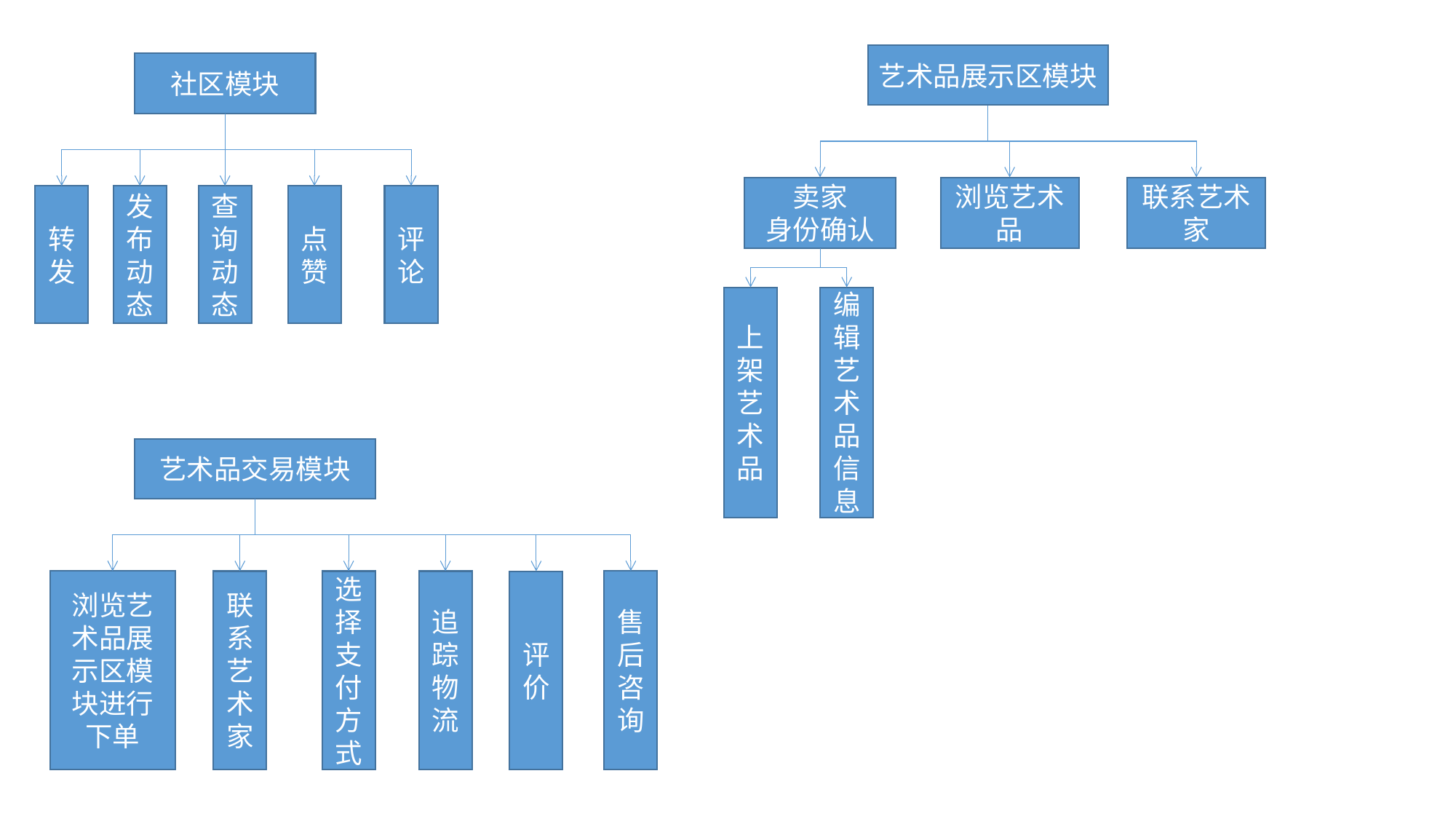

艺术品展示区模块
社区模块
卖家
身份确认
浏览艺术品
联系艺术家
转发
发布动态
查询动态
点赞
评论
上架艺术品
编辑艺术品信息
艺术品交易模块
售后咨询
浏览艺术品展示区模块进行下单
联系艺术家
选择支付方式
追踪物流
评价